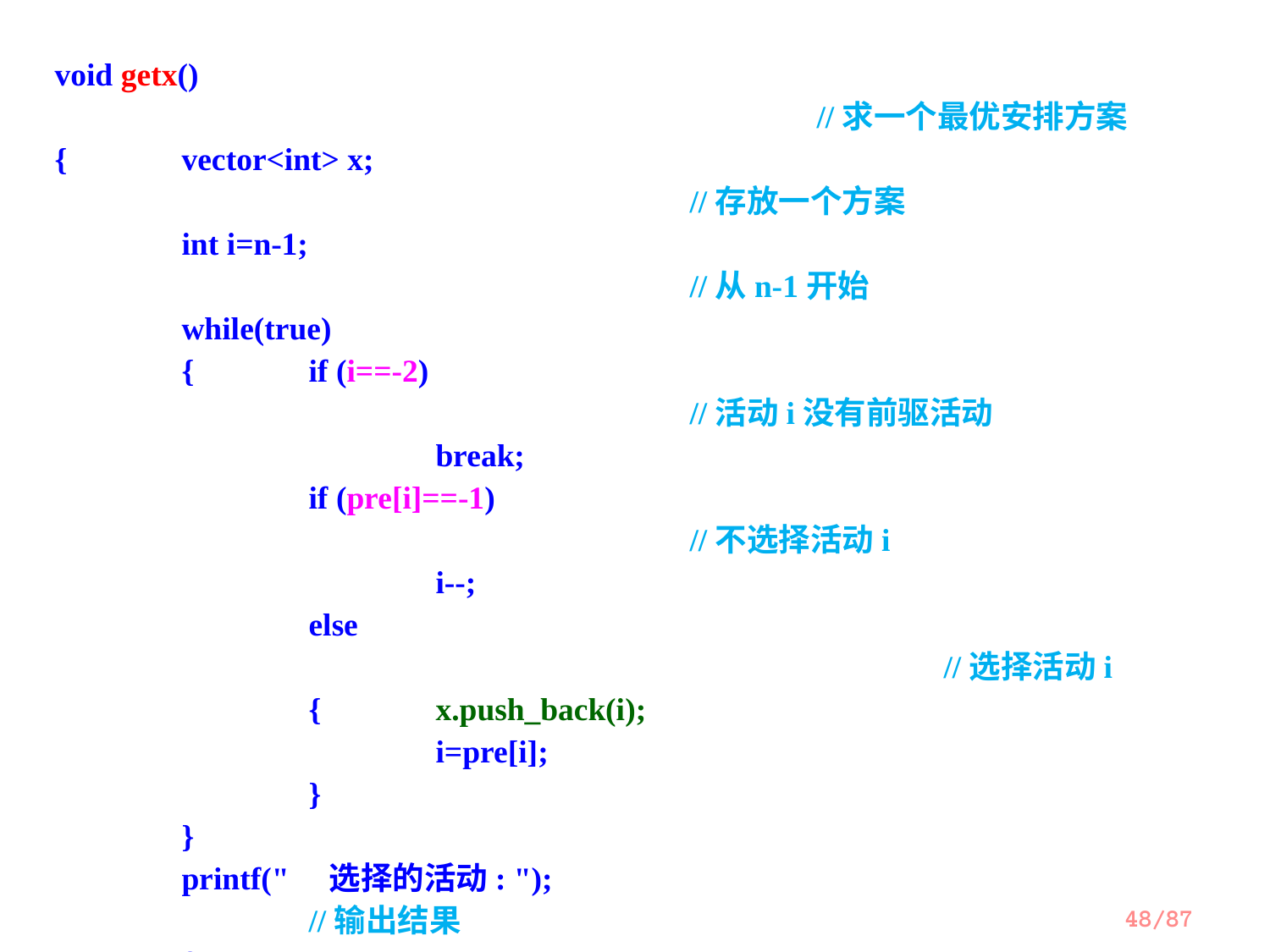

void getx()													//求一个最优安排方案
{	vector<int> x;											//存放一个方案
	int i=n-1;												//从n-1开始
	while(true)
	{	if (i==-2)											//活动i没有前驱活动
			break;
		if (pre[i]==-1)										//不选择活动i
			i--;
		else													//选择活动i
		{	x.push_back(i);
			i=pre[i];
		}
	}
	printf("    选择的活动: ");							//输出结果
	for (int i=x.size()-1;i>=0;i--)
		printf("%d[%d,%d] ",x[i],A[x[i]].b,A[x[i]].e);
	printf("\n");
	printf("    最长占用时间: %d\n",dp[n-1]);
}
48/87